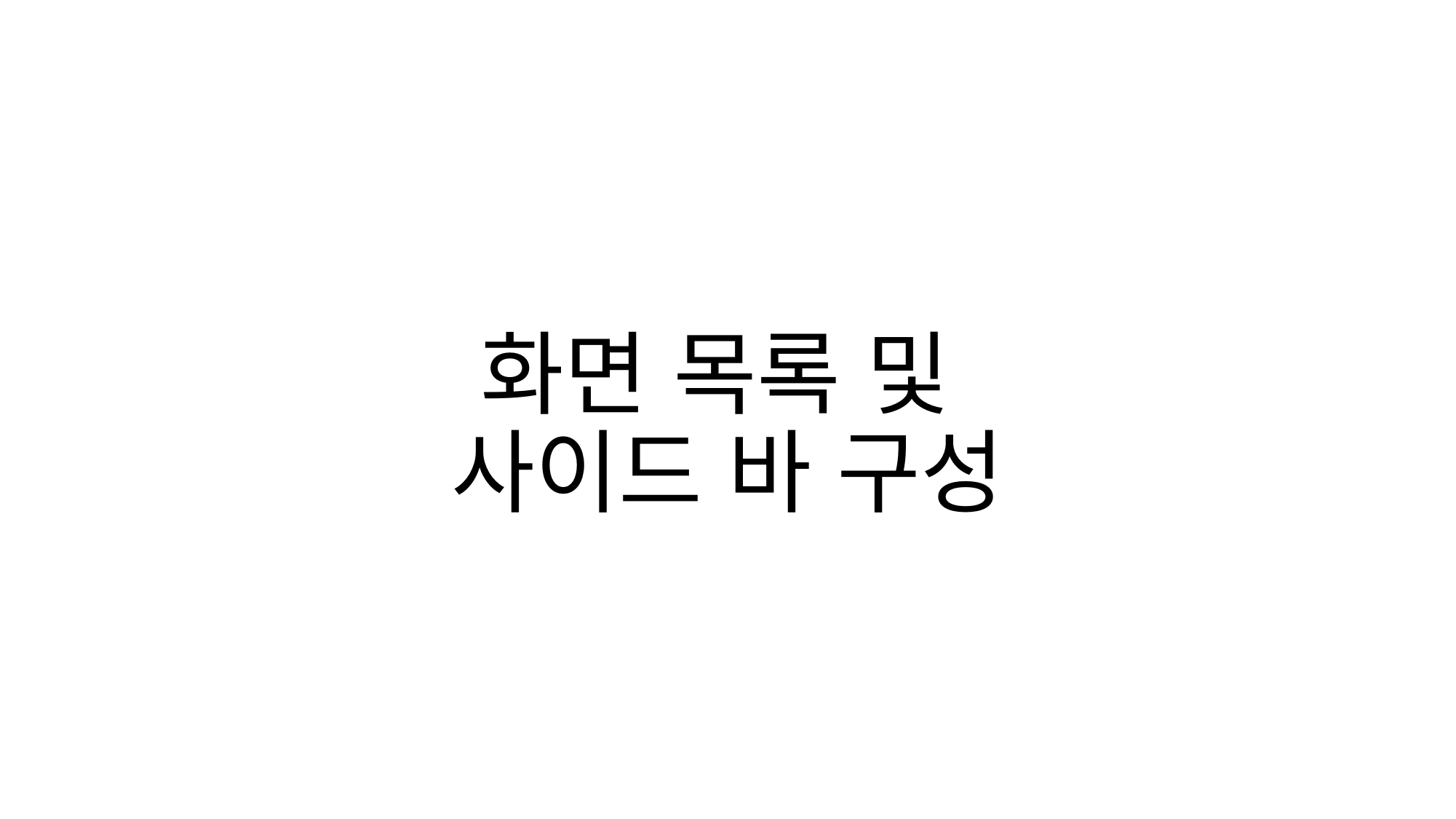

# 화면 목록 및 사이드 바 구성